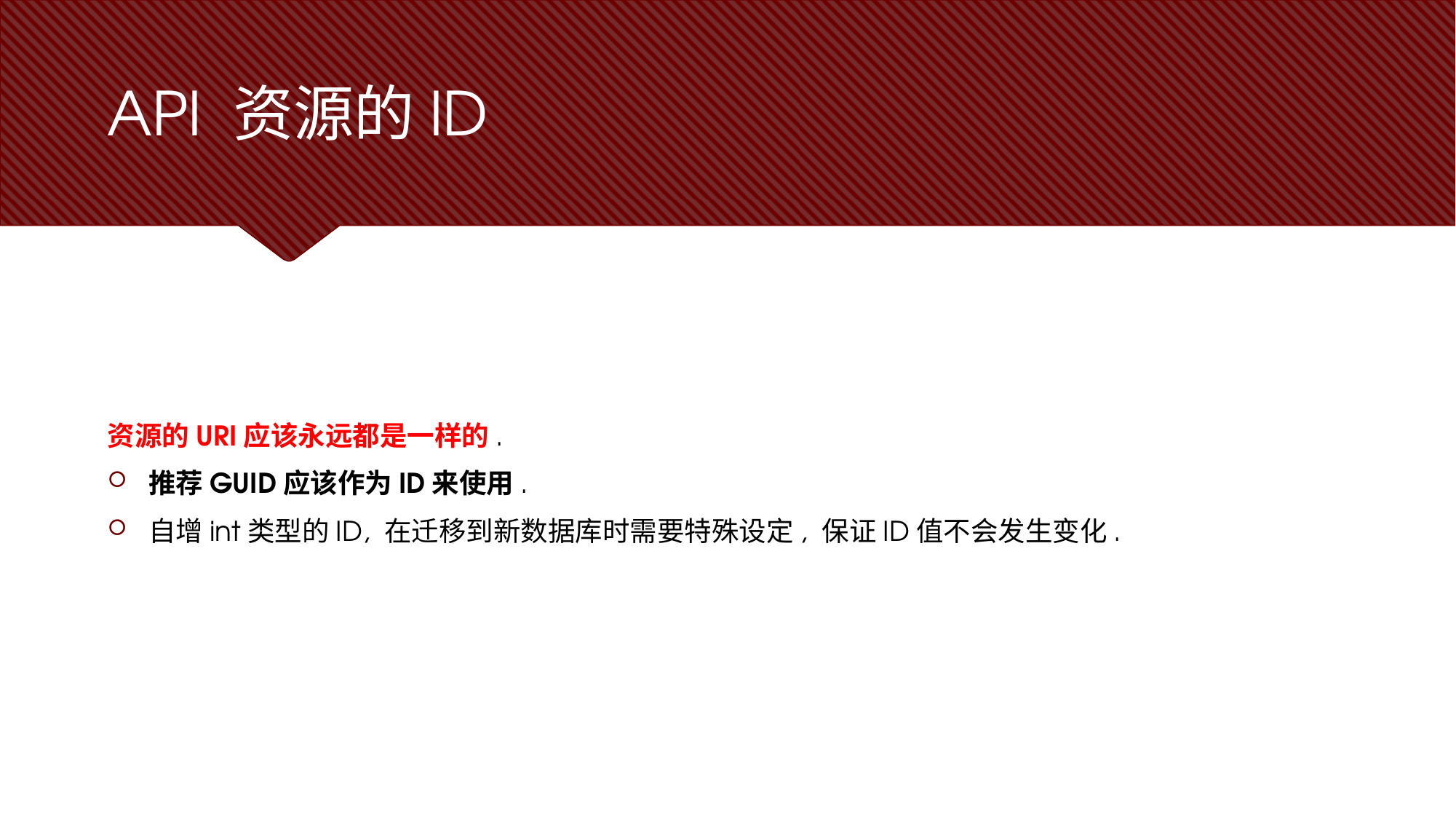

# API 资源的ID
资源的URI应该永远都是一样的.
推荐GUID应该作为ID来使用.
自增int类型的ID, 在迁移到新数据库时需要特殊设定, 保证ID值不会发生变化.